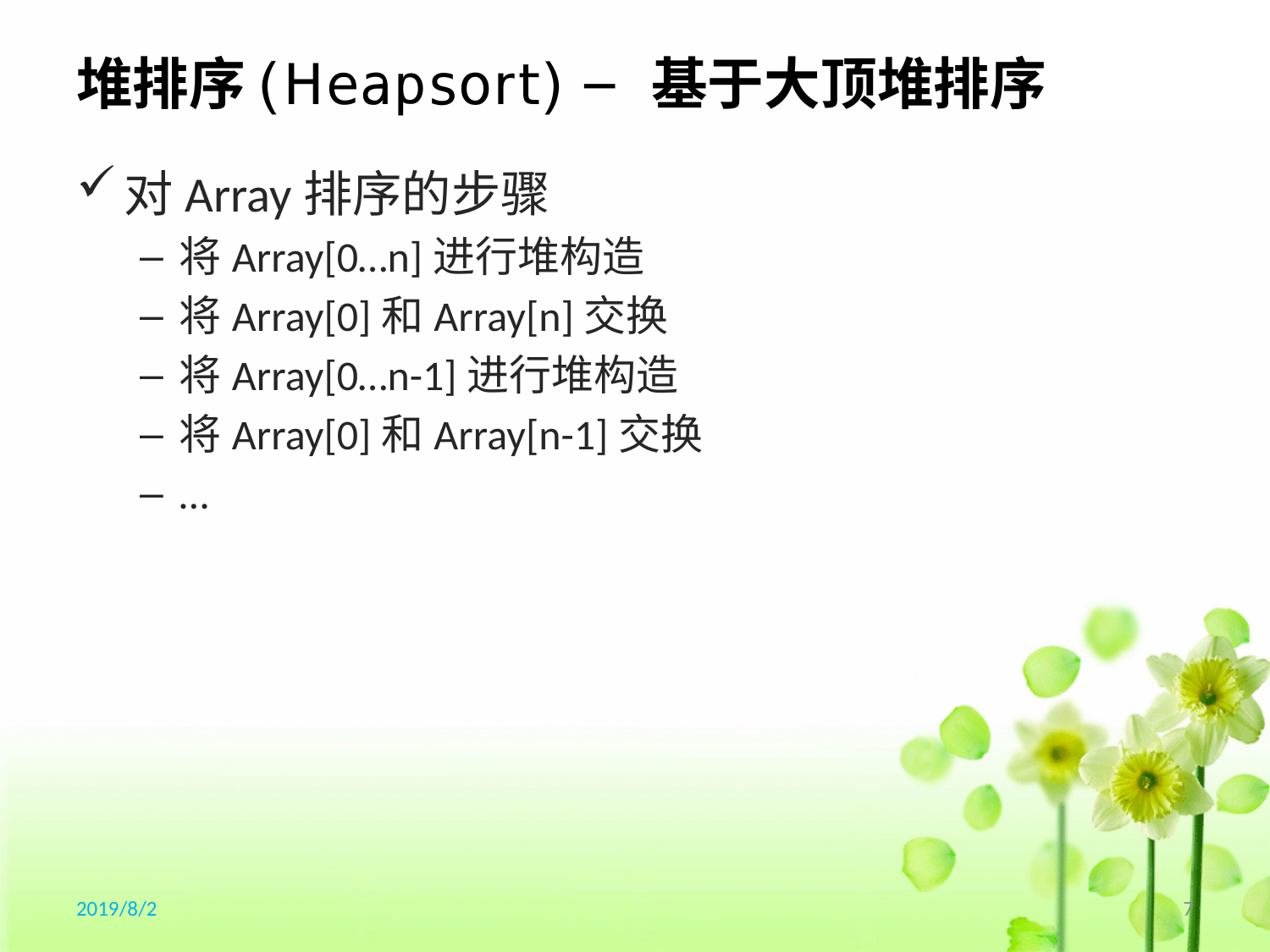

# 堆排序(Heapsort) – 基于大顶堆排序
对Array排序的步骤
将Array[0…n]进行堆构造
将Array[0]和Array[n]交换
将Array[0…n-1]进行堆构造
将Array[0]和Array[n-1]交换
…

2019/8/2
7